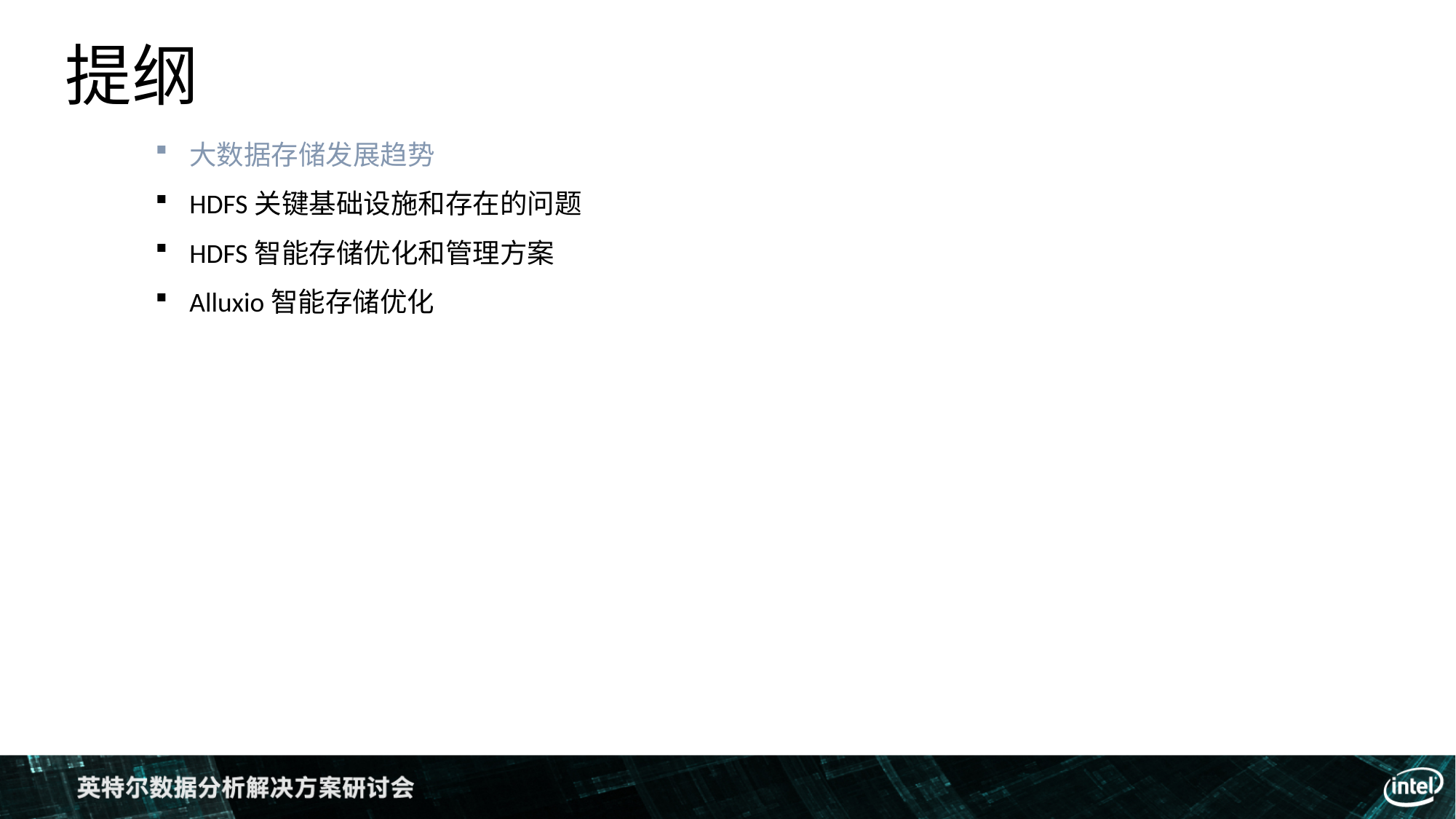

提纲
大数据存储发展趋势
HDFS关键基础设施和存在的问题
HDFS智能存储优化和管理方案
Alluxio智能存储优化